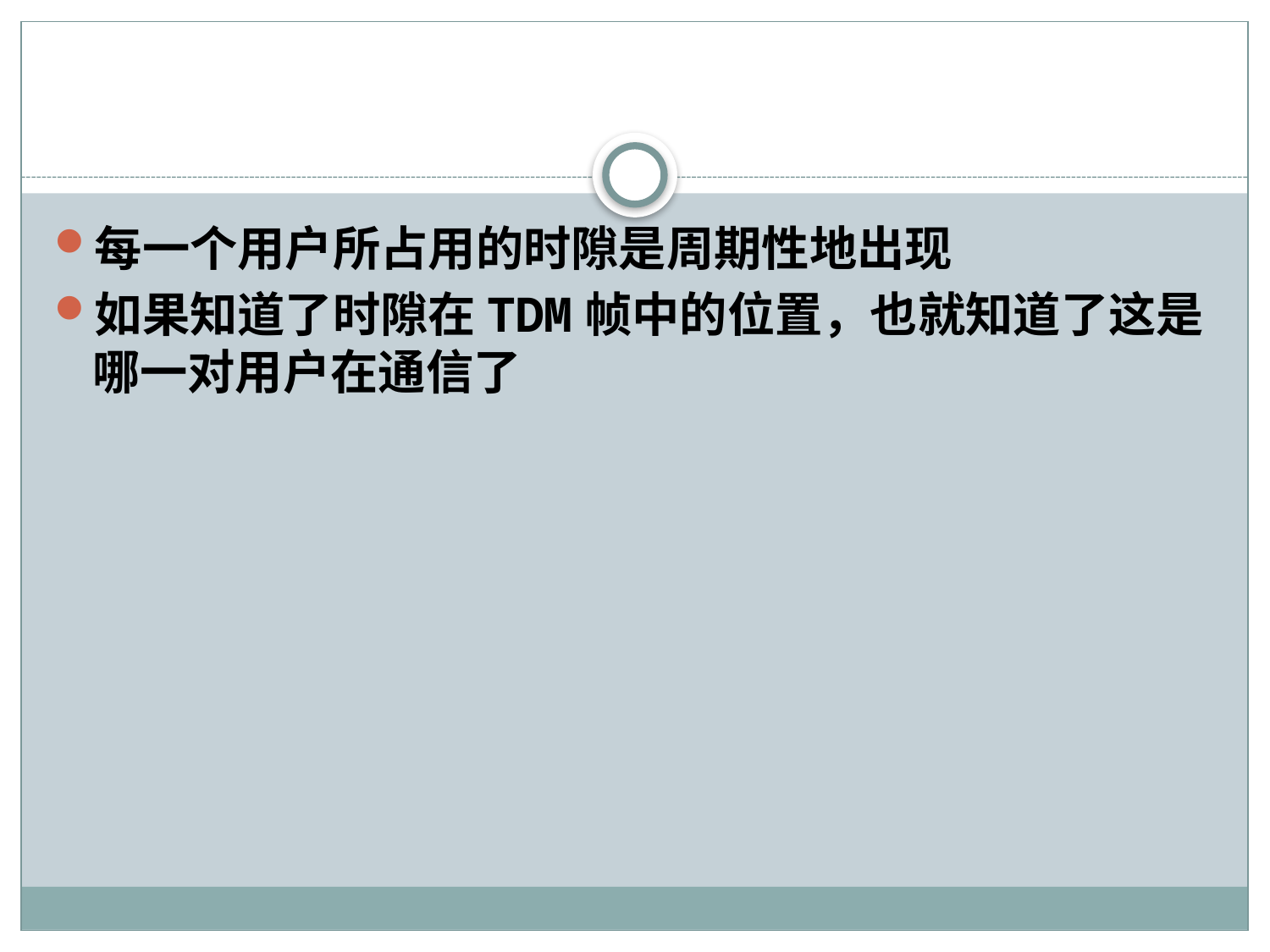

#
每一个用户所占用的时隙是周期性地出现
如果知道了时隙在TDM帧中的位置，也就知道了这是哪一对用户在通信了